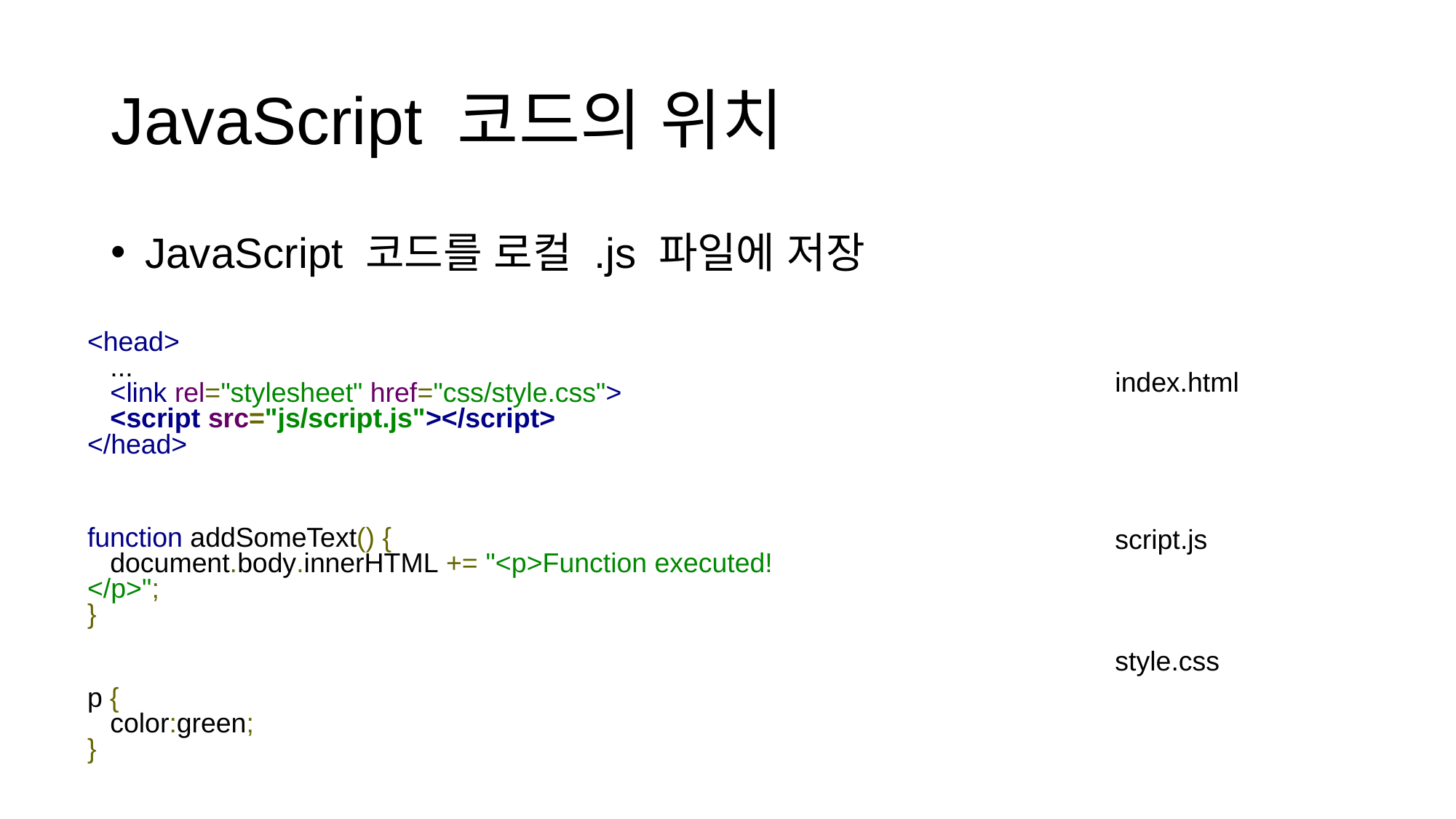

# JavaScript 코드의 위치
JavaScript 코드를 로컬 .js 파일에 저장
<head>
   ...
   <link rel="stylesheet" href="css/style.css">
   <script src="js/script.js"></script>
</head>
index.html
script.js
function addSomeText() {
   document.body.innerHTML += "<p>Function executed!</p>";
}
style.css

p {
   color:green;
}